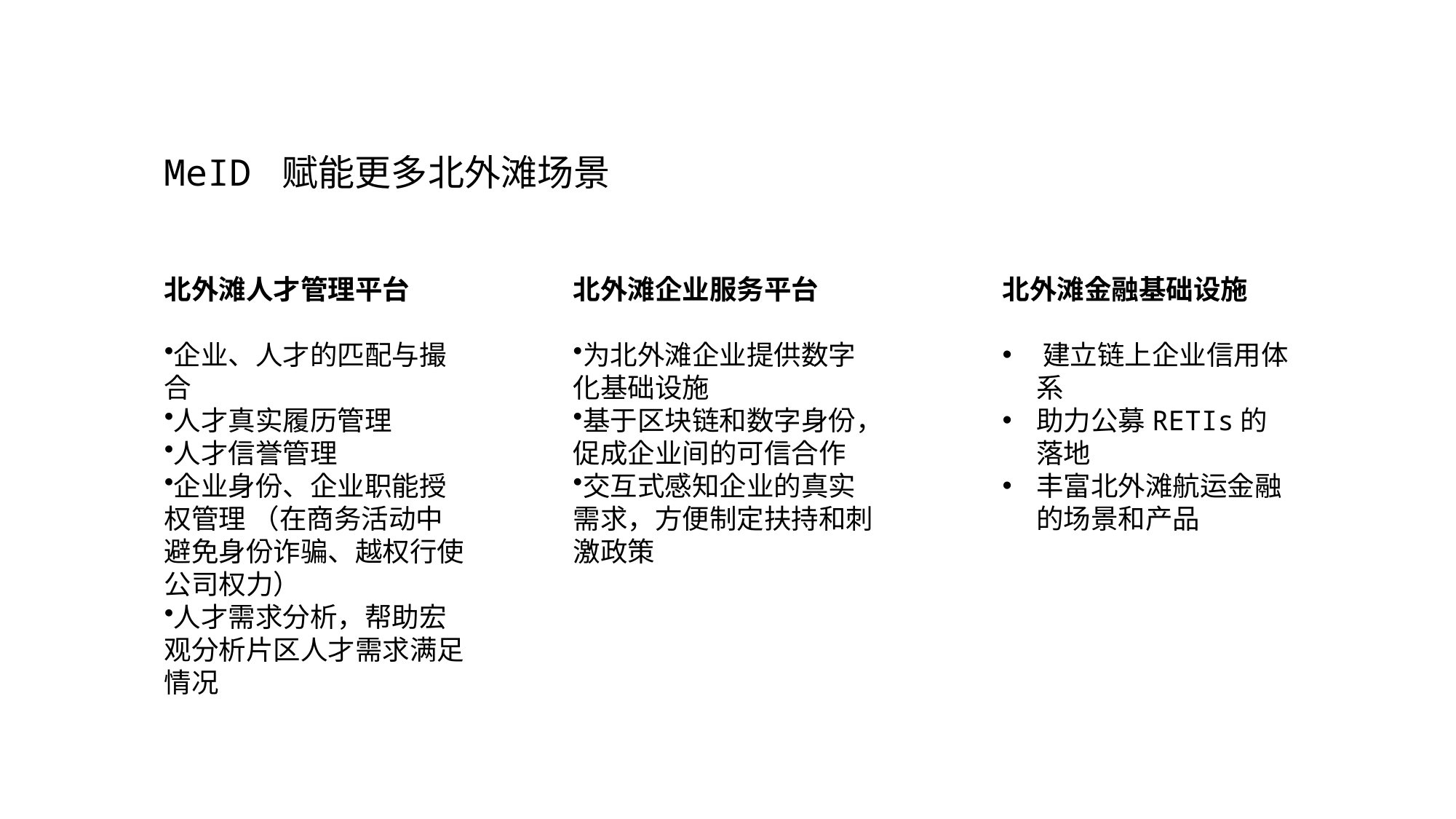

MeID 赋能更多北外滩场景

北外滩人才管理平台​
​
企业、人才的匹配与撮合​
人才真实履历管理​
人才信誉管理​
企业身份、企业职能授权管理 （在商务活动中避免身份诈骗、越权行使公司权力）​
人才需求分析，帮助宏观分析片区人才需求满足情况
北外滩企业服务平台​
​
为北外滩企业提供数字化基础设施
基于区块链和数字身份，促成企业间的可信合作
交互式感知企业的真实需求，方便制定扶持和刺激政策

北外滩金融基础设施

​建立链上企业信用体系
助力公募RETIs的落地
丰富北外滩航运金融的场景和产品